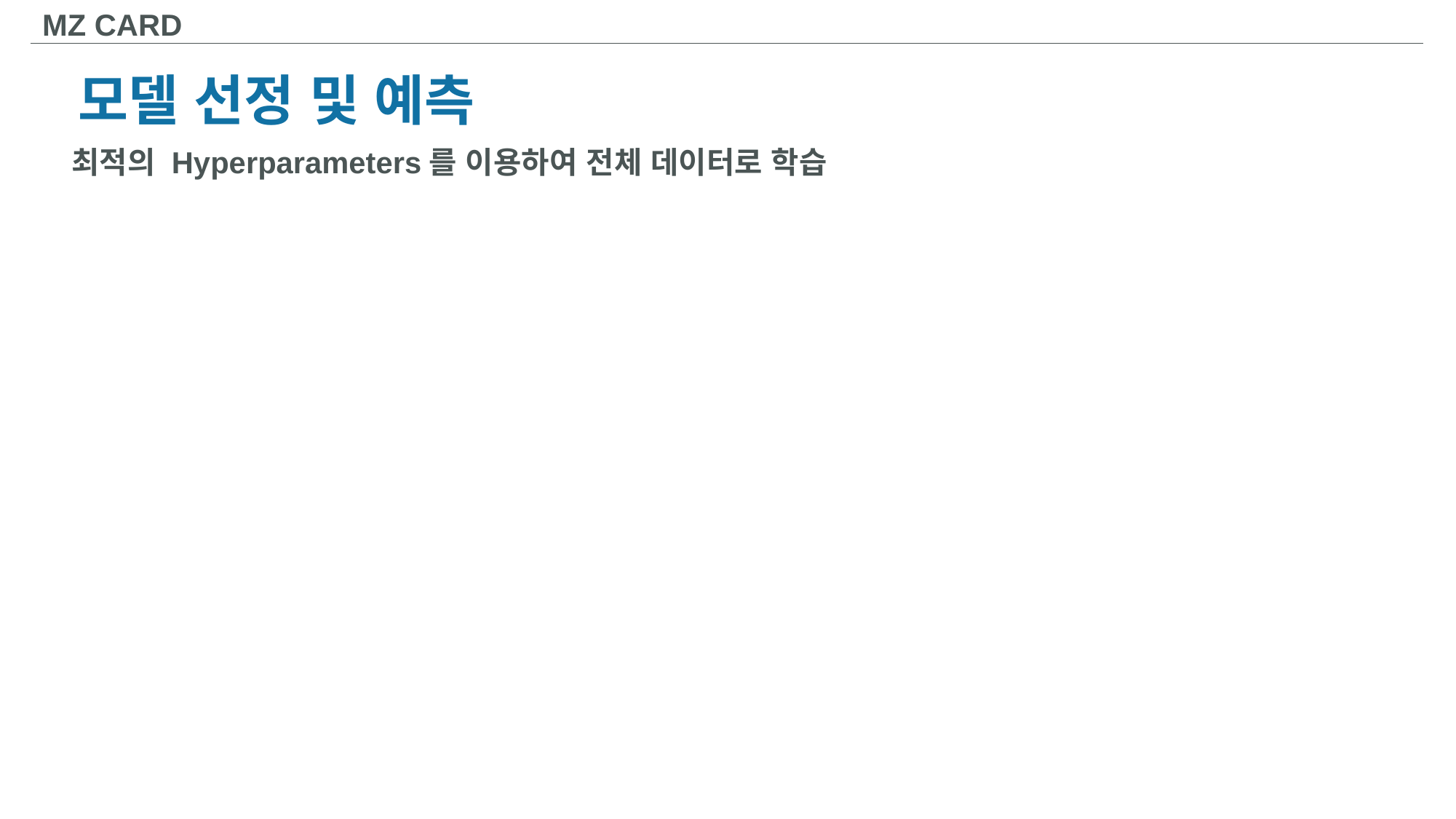

MZ CARD
모델 선정 및 예측
최적의 Hyperparameters를 이용하여 전체 데이터로 학습